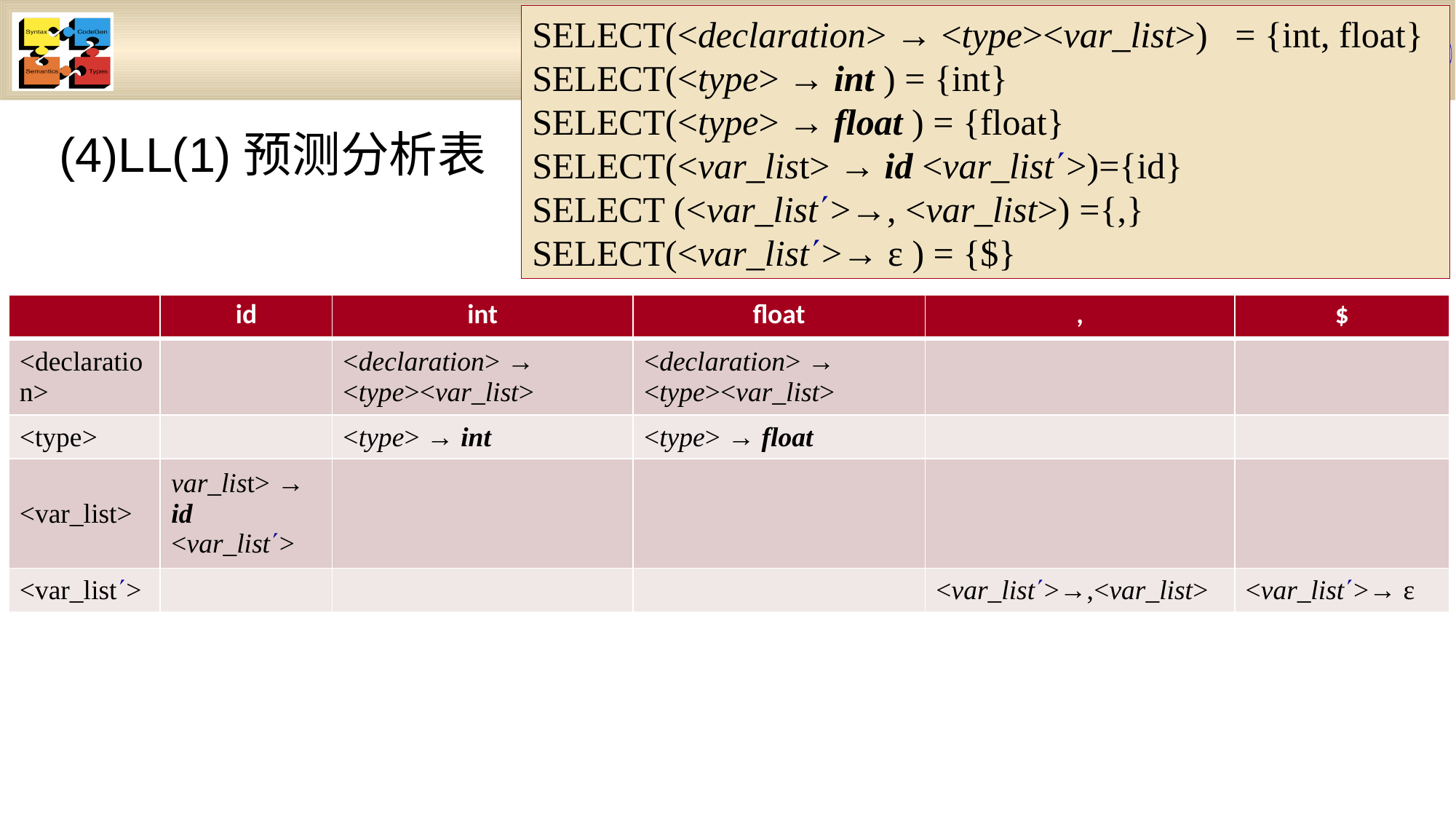

#
SELECT(<declaration> → <type><var_list>)   = {int, float}
SELECT(<type> → int ) = {int}
SELECT(<type> → float ) = {float}
SELECT(<var_list> → id <var_list′>)={id}
SELECT (<var_list′>→, <var_list>) ={,}
SELECT(<var_list′>→ ε ) = {$}
(4)LL(1)预测分析表

|  | id | int | float | , | $ |
| --- | --- | --- | --- | --- | --- |
| <declaration> |  | <declaration> → <type><var\_list> | <declaration> → <type><var\_list> |  |  |
| <type> |  | <type> → int | <type> → float |  |  |
| <var\_list> | var\_list> → id <var\_list′> |  |  |  |  |
| <var\_list′> |  |  |  | <var\_list′>→,<var\_list> | <var\_list′>→ ε |